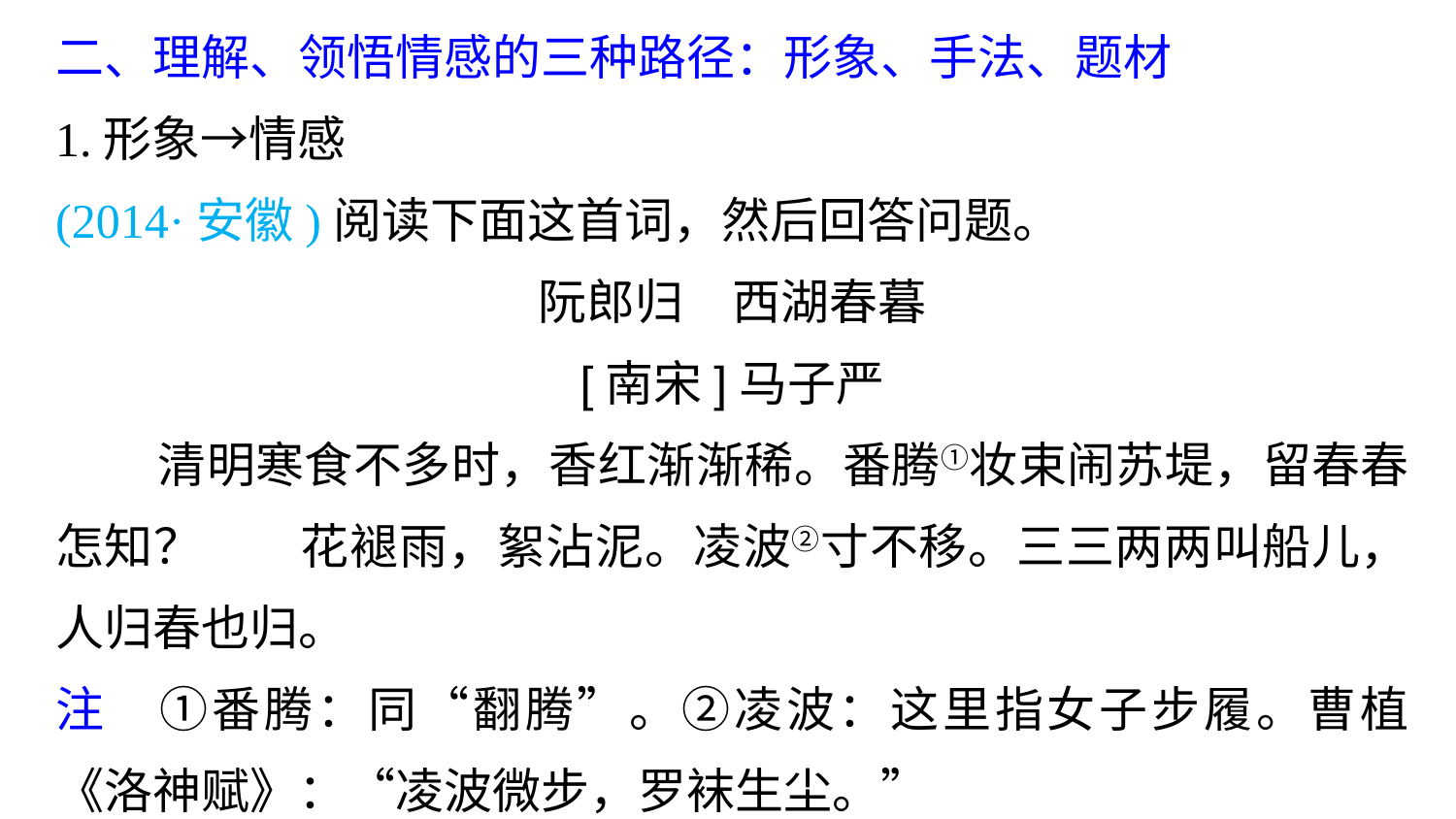

二、理解、领悟情感的三种路径：形象、手法、题材
1.形象→情感
(2014·安徽)阅读下面这首词，然后回答问题。
阮郎归　西湖春暮
[南宋]马子严
        清明寒食不多时，香红渐渐稀。番腾①妆束闹苏堤，留春春怎知？　　花褪雨，絮沾泥。凌波②寸不移。三三两两叫船儿，人归春也归。
注　①番腾：同“翻腾”。②凌波：这里指女子步履。曹植《洛神赋》：“凌波微步，罗袜生尘。”